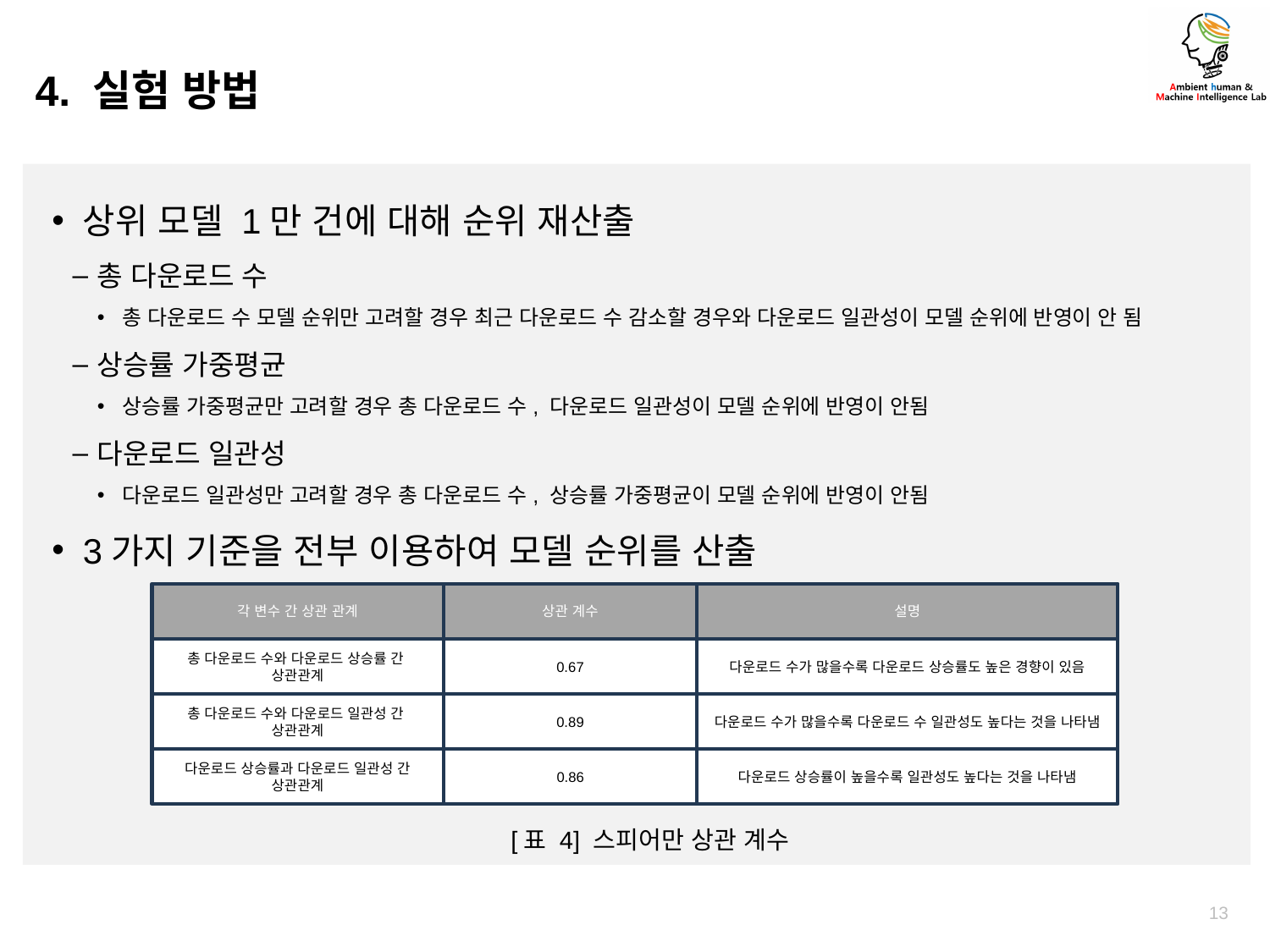

4. 실험 방법
상위 모델 1만 건에 대해 순위 재산출
총 다운로드 수
총 다운로드 수 모델 순위만 고려할 경우 최근 다운로드 수 감소할 경우와 다운로드 일관성이 모델 순위에 반영이 안 됨
상승률 가중평균
상승률 가중평균만 고려할 경우 총 다운로드 수, 다운로드 일관성이 모델 순위에 반영이 안됨
다운로드 일관성
다운로드 일관성만 고려할 경우 총 다운로드 수, 상승률 가중평균이 모델 순위에 반영이 안됨
3가지 기준을 전부 이용하여 모델 순위를 산출
각 변수 간 상관 관계
상관 계수
설명
0.67
다운로드 수가 많을수록 다운로드 상승률도 높은 경향이 있음
총 다운로드 수와 다운로드 상승률 간
상관관계
총 다운로드 수와 다운로드 일관성 간
상관관계
0.89
다운로드 수가 많을수록 다운로드 수 일관성도 높다는 것을 나타냄
0.86
다운로드 상승률이 높을수록 일관성도 높다는 것을 나타냄
다운로드 상승률과 다운로드 일관성 간 상관관계
[표 4] 스피어만 상관 계수
13